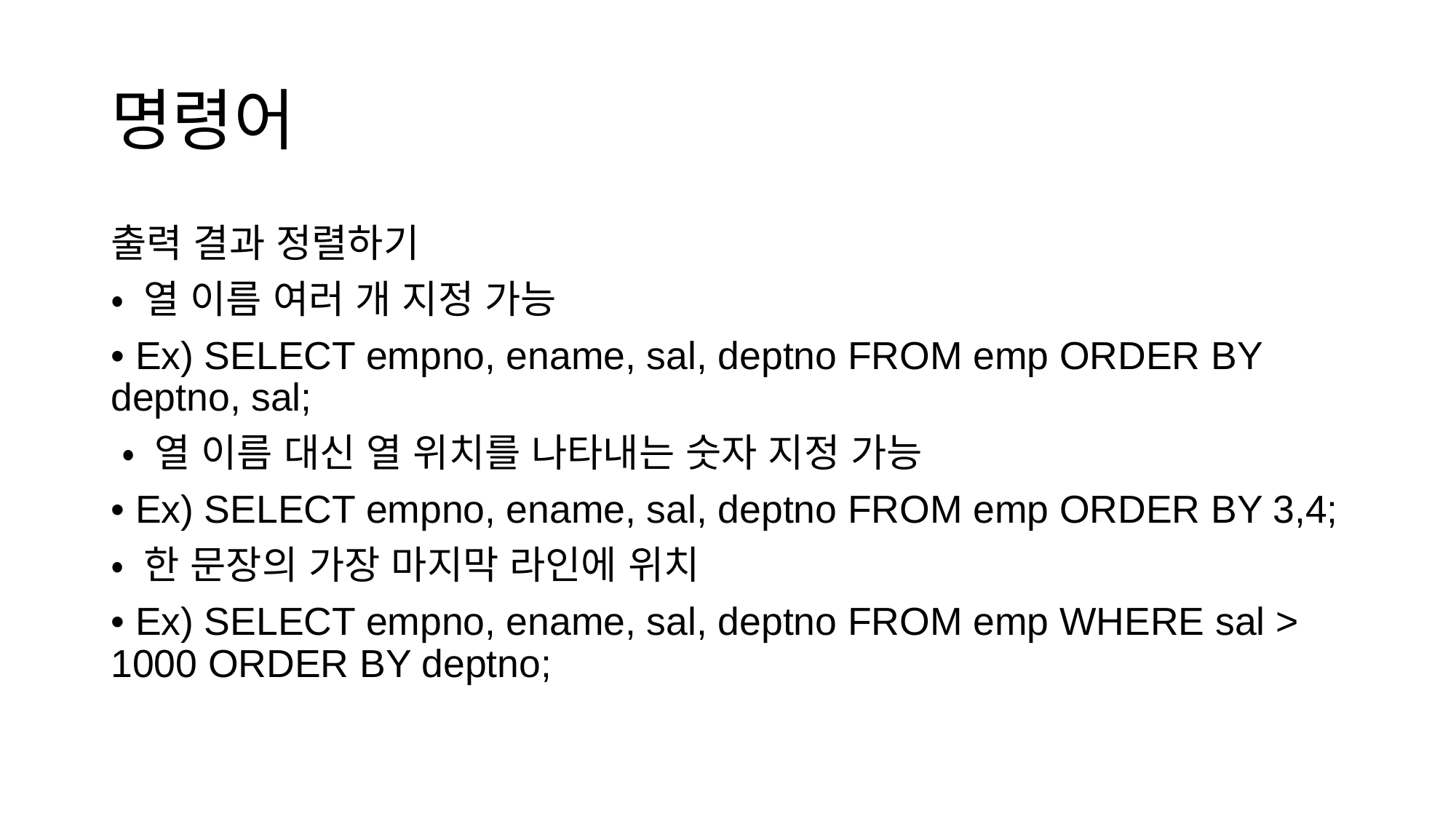

# 명령어
출력 결과 정렬하기
• 열 이름 여러 개 지정 가능
• Ex) SELECT empno, ename, sal, deptno FROM emp ORDER BY deptno, sal;
 • 열 이름 대신 열 위치를 나타내는 숫자 지정 가능
• Ex) SELECT empno, ename, sal, deptno FROM emp ORDER BY 3,4;
• 한 문장의 가장 마지막 라인에 위치
• Ex) SELECT empno, ename, sal, deptno FROM emp WHERE sal > 1000 ORDER BY deptno;